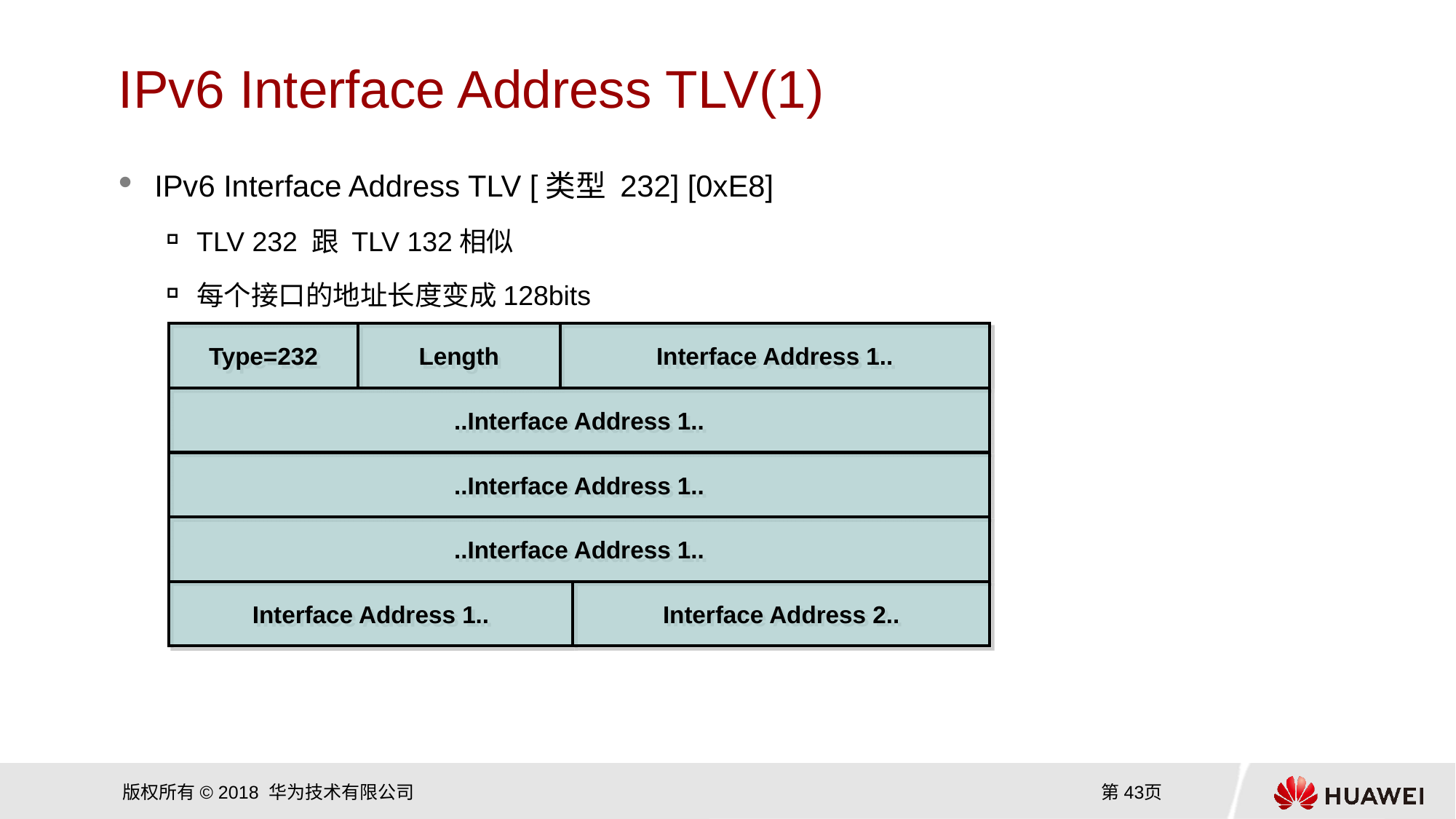

# IPv6 Interface Address TLV(1)
IPv6 Interface Address TLV [类型 232] [0xE8]
TLV 232 跟 TLV 132相似
每个接口的地址长度变成128bits

Length
Interface Address 1..
Type=232
..Interface Address 1..
..Interface Address 1..
..Interface Address 1..
Interface Address 1..
Interface Address 2..